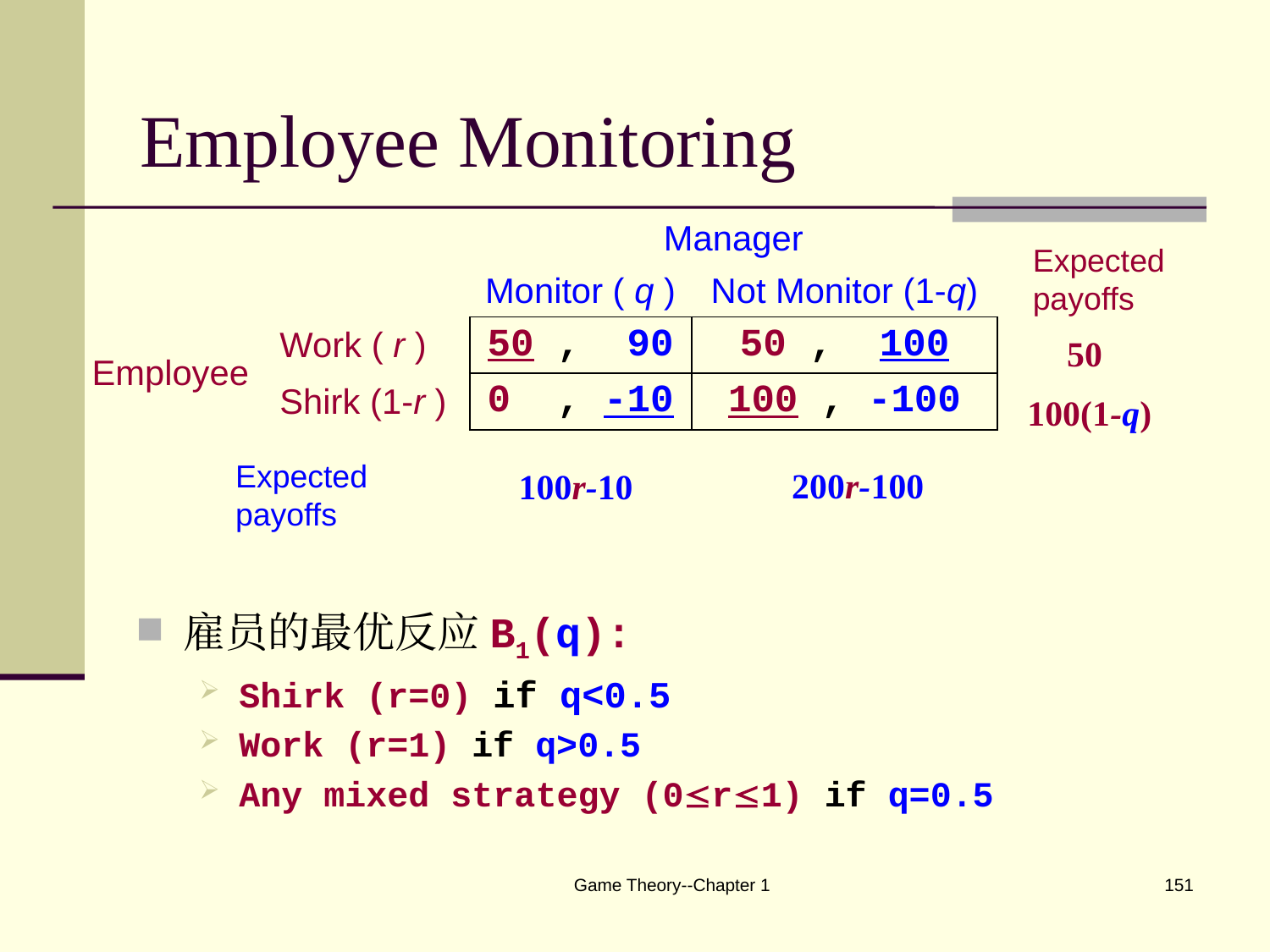

# Employee Monitoring
|  |  | Manager |  |
| --- | --- | --- | --- |
|  |  | Monitor ( q ) | Not Monitor (1-q) |
| Employee | Work ( r ) | 50 , 90 | 50 , 100 |
|  | Shirk (1-r ) | 0 , -10 | 100 , -100 |
Expected payoffs
50
100(1-q)
Expected payoffs
200r-100
100r-10
雇员的最优反应B1(q):
Shirk (r=0) if q<0.5
Work (r=1) if q>0.5
Any mixed strategy (0≤r≤1) if q=0.5
Game Theory--Chapter 1
151